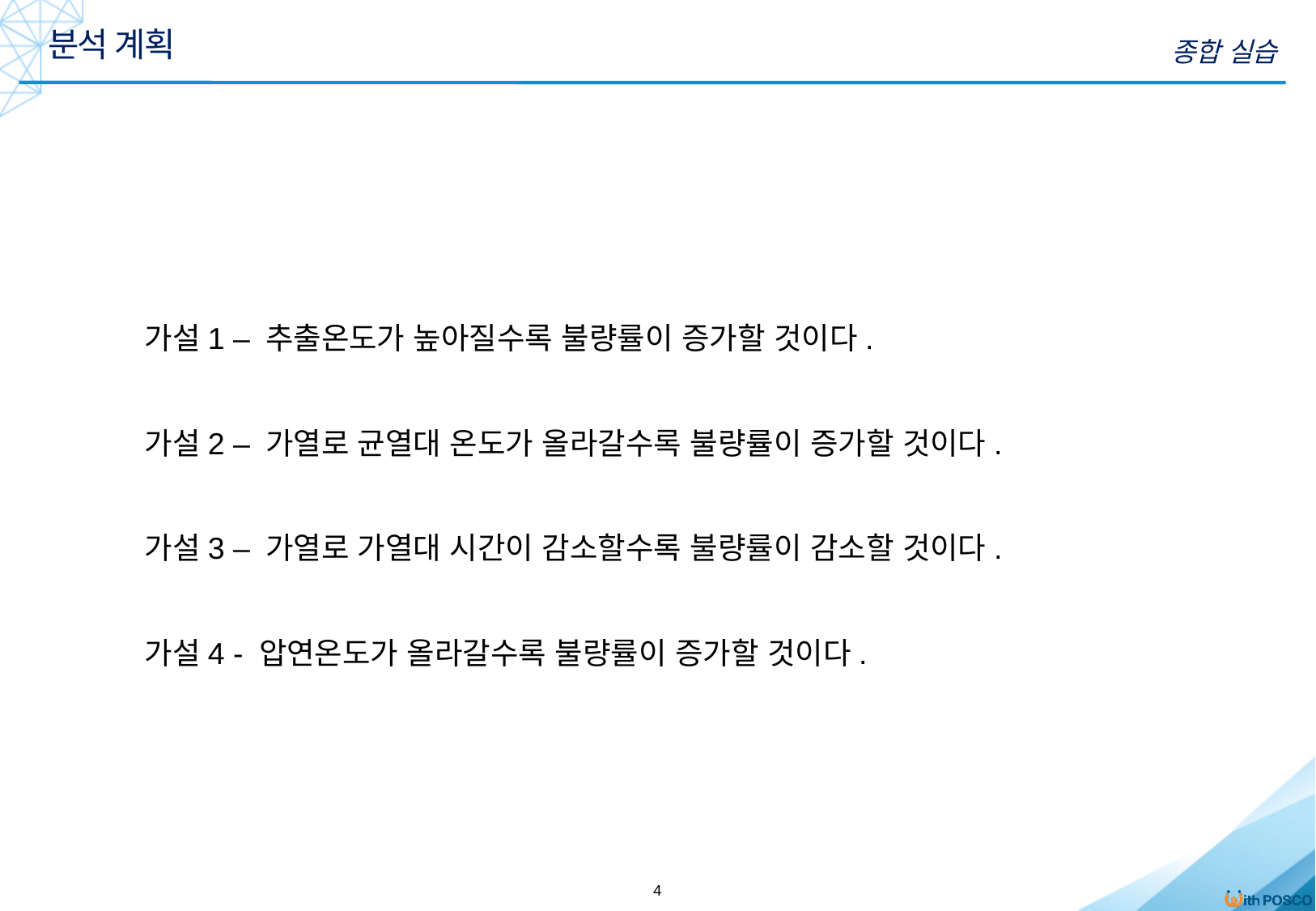

분석 계획
종합 실습
가설1 – 추출온도가 높아질수록 불량률이 증가할 것이다.

가설2 – 가열로 균열대 온도가 올라갈수록 불량률이 증가할 것이다.

가설3 – 가열로 가열대 시간이 감소할수록 불량률이 감소할 것이다.

가설4 - 압연온도가 올라갈수록 불량률이 증가할 것이다.